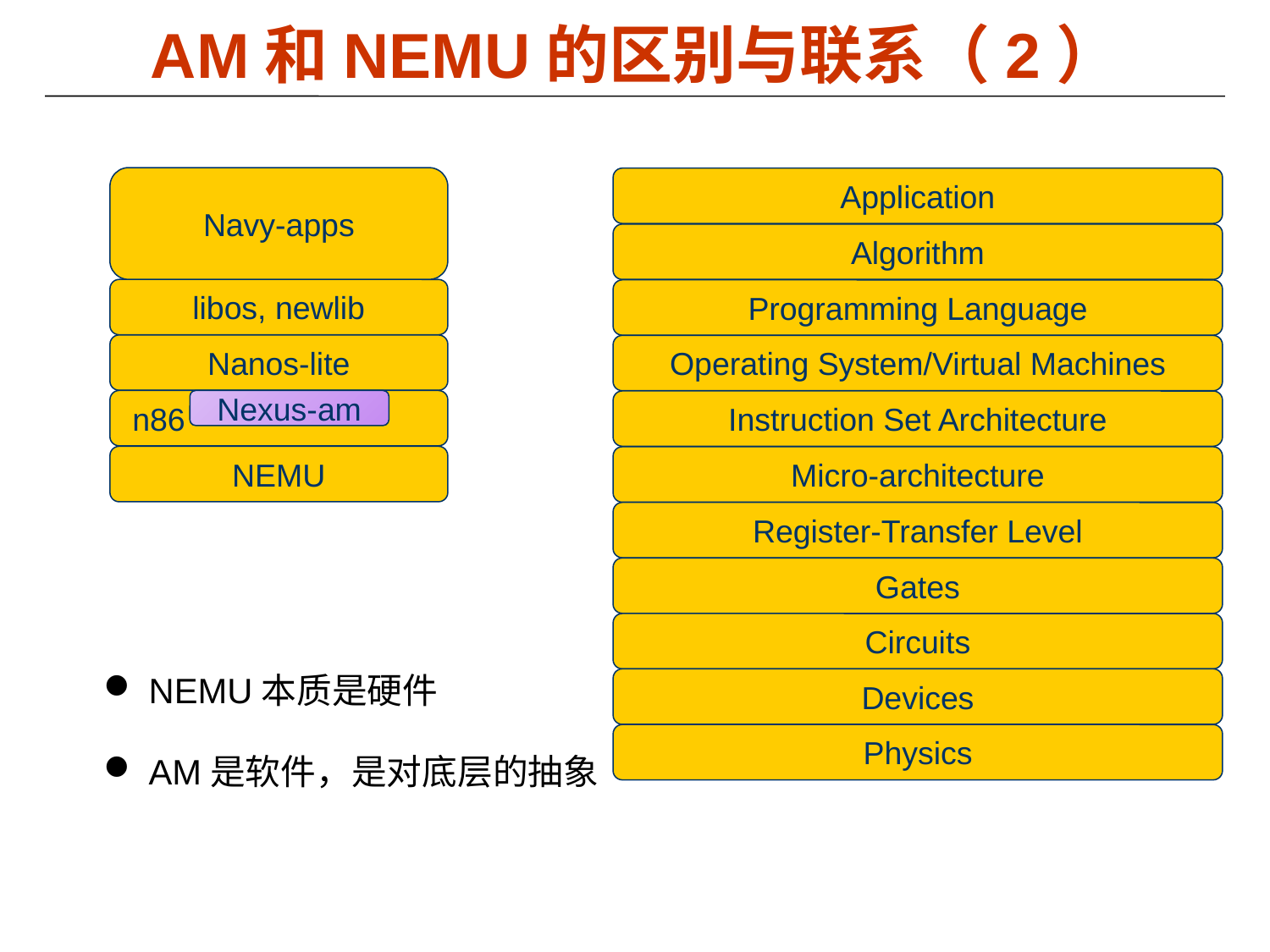

# AM和NEMU的区别与联系（2）
Navy-apps
libos, newlib
Nanos-lite
n86
Nexus-am
NEMU
Application
Algorithm
Programming Language
Operating System/Virtual Machines
Instruction Set Architecture
Micro-architecture
Register-Transfer Level
Gates
Circuits
 NEMU本质是硬件
 AM是软件，是对底层的抽象
Devices
Physics